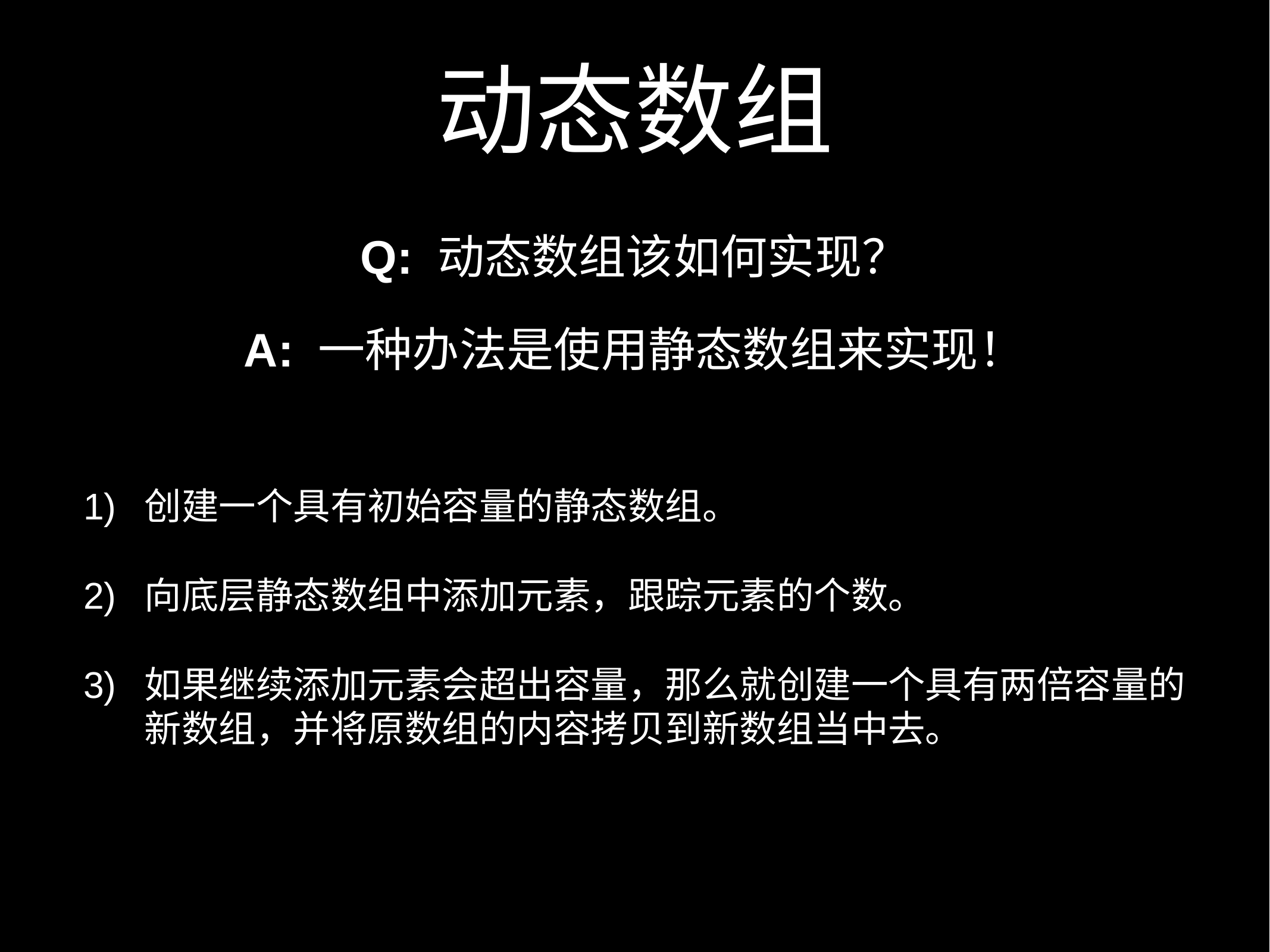

# 动态数组
Q: 动态数组该如何实现？
A: 一种办法是使用静态数组来实现！
创建一个具有初始容量的静态数组。

向底层静态数组中添加元素，跟踪元素的个数。

如果继续添加元素会超出容量，那么就创建一个具有两倍容量的新数组，并将原数组的内容拷贝到新数组当中去。